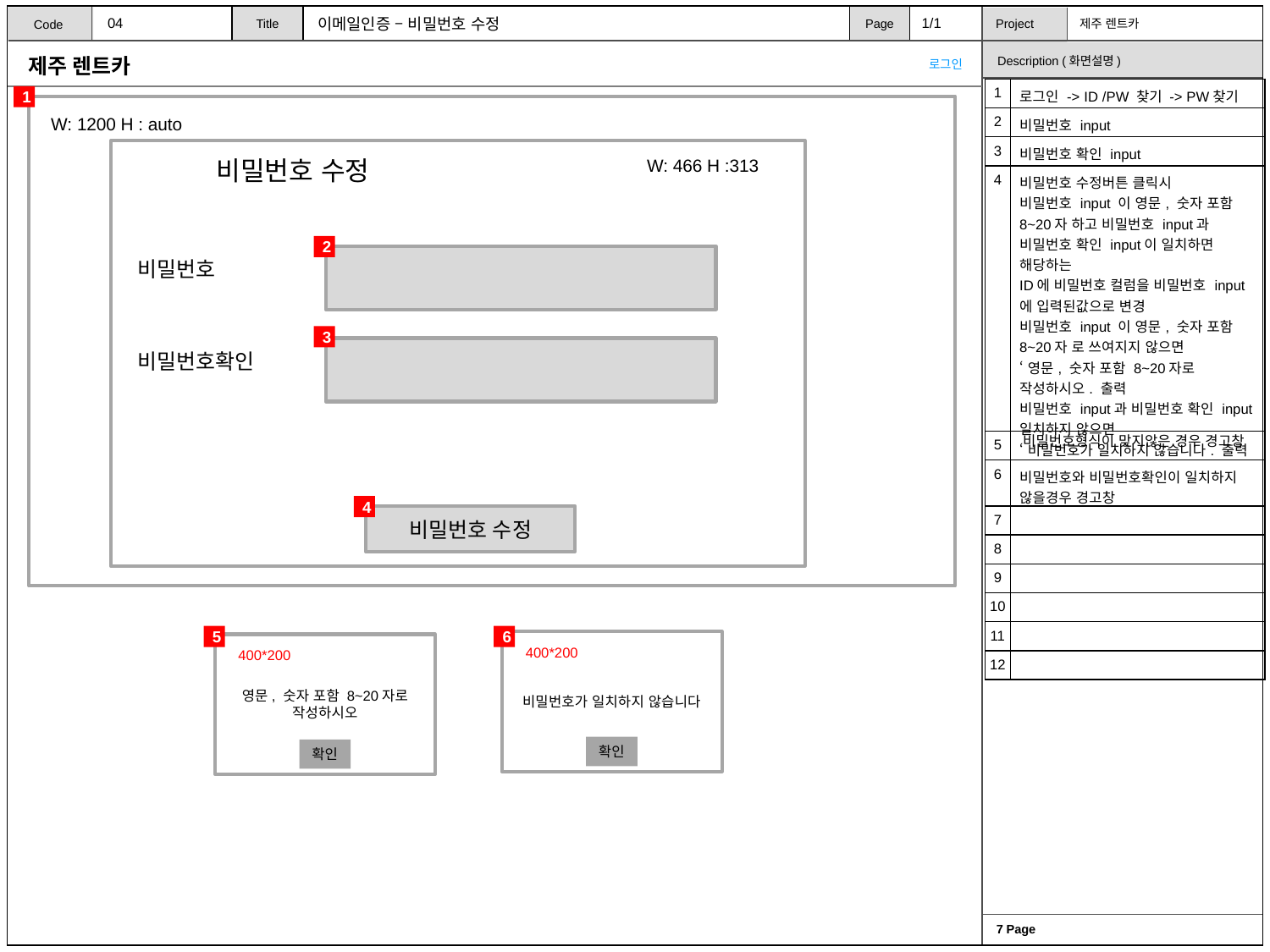

04
1/1
이메일인증 – 비밀번호 수정
| 1 | 로그인 -> ID /PW 찾기 -> PW찾기 |
| --- | --- |
| 2 | 비밀번호 input |
| 3 | 비밀번호 확인 input |
| 4 | 비밀번호 수정버튼 클릭시 비밀번호 input 이 영문, 숫자 포함 8~20자 하고 비밀번호 input과 비밀번호 확인 input이 일치하면 해당하는 ID에 비밀번호 컬럼을 비밀번호 input에 입력된값으로 변경 비밀번호 input 이 영문, 숫자 포함 8~20자 로 쓰여지지 않으면 ‘영문, 숫자 포함 8~20자로 작성하시오. 출력 비밀번호 input과 비밀번호 확인 input 일치하지 않으면 ‘비밀번호가 일치하지 않습니다. 출력 |
| 5 | 비밀번호형식이 맞지않은 경우 경고창 |
| 6 | 비밀번호와 비밀번호확인이 일치하지 않을경우 경고창 |
| 7 |  |
| 8 |  |
| 9 |  |
| 10 |  |
| 11 |  |
| 12 |  |
1

W: 1200 H : auto

 비밀번호 수정
W: 466 H :313
2

비밀번호
3

비밀번호확인
4
비밀번호 수정
5
6
비밀번호가 일치하지 않습니다
영문, 숫자 포함 8~20자로 작성하시오
400*200
400*200
확인
확인